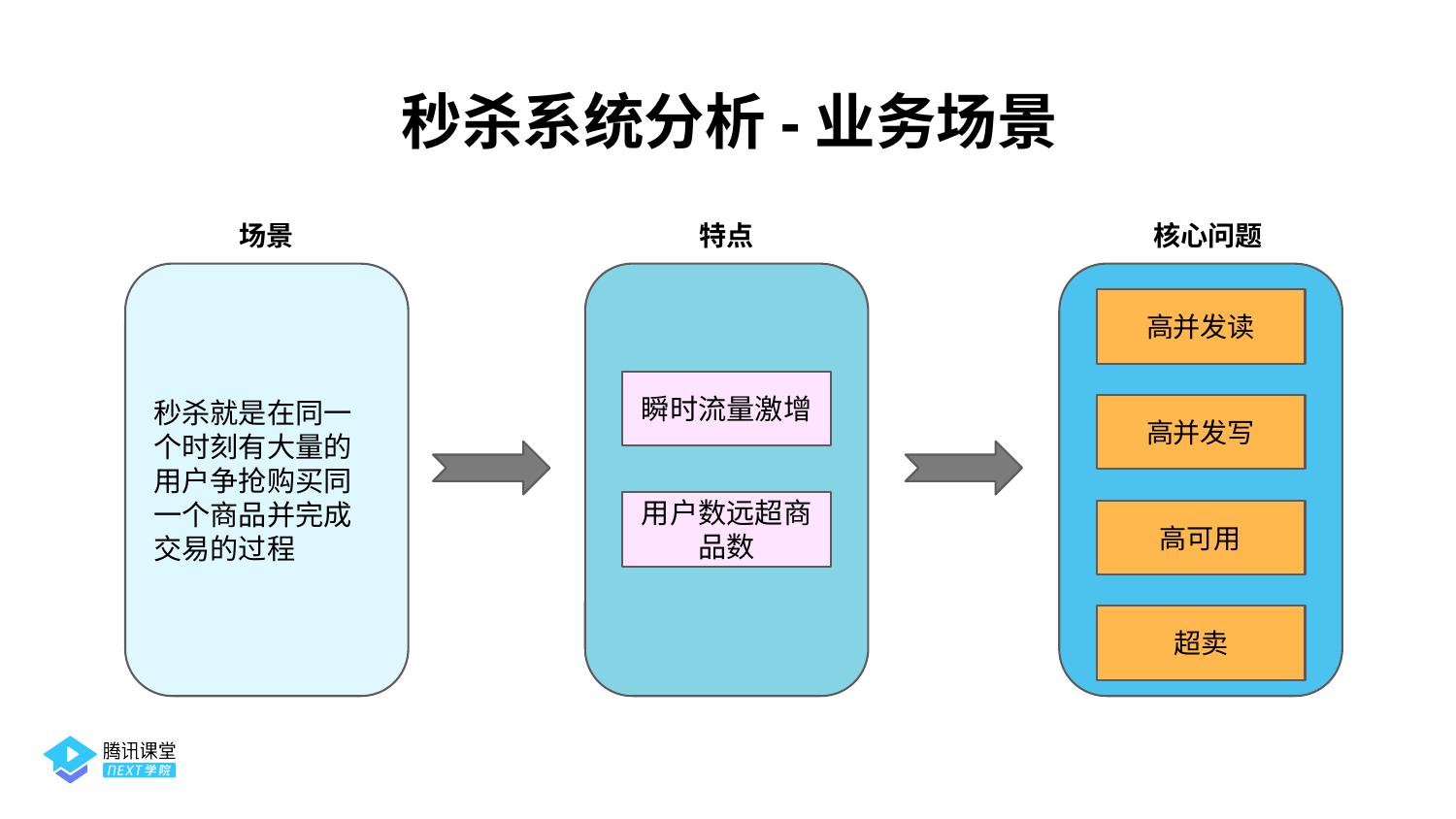

秒杀系统分析-业务场景
场景
特点
核心问题
秒杀就是在同一个时刻有大量的用户争抢购买同一个商品并完成交易的过程

高并发读
瞬时流量激增
高并发写

用户数远超商品数
高可用
超卖